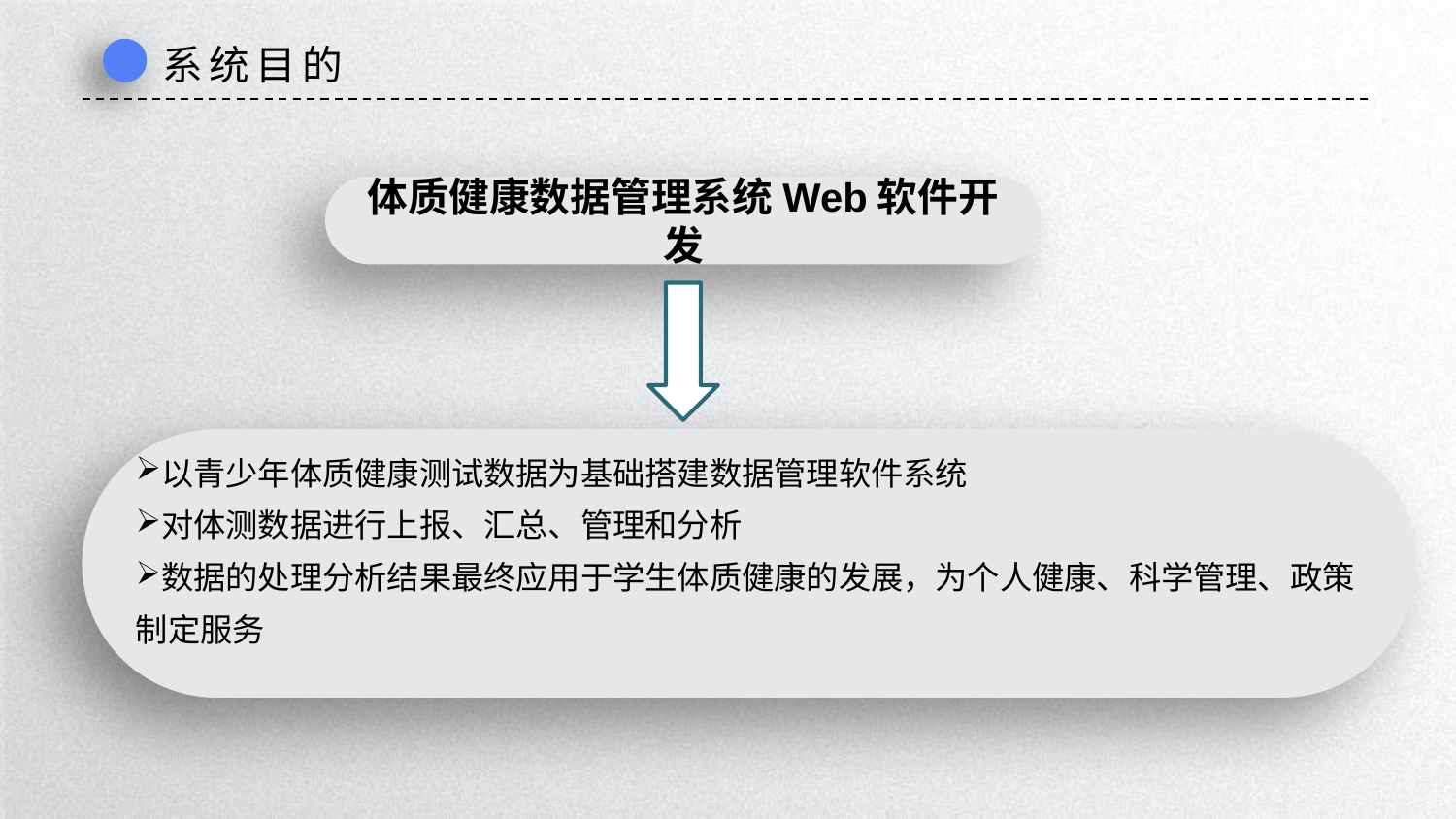

系统目的

体质健康数据管理系统Web软件开发

以青少年体质健康测试数据为基础搭建数据管理软件系统
对体测数据进行上报、汇总、管理和分析
数据的处理分析结果最终应用于学生体质健康的发展，为个人健康、科学管理、政策制定服务